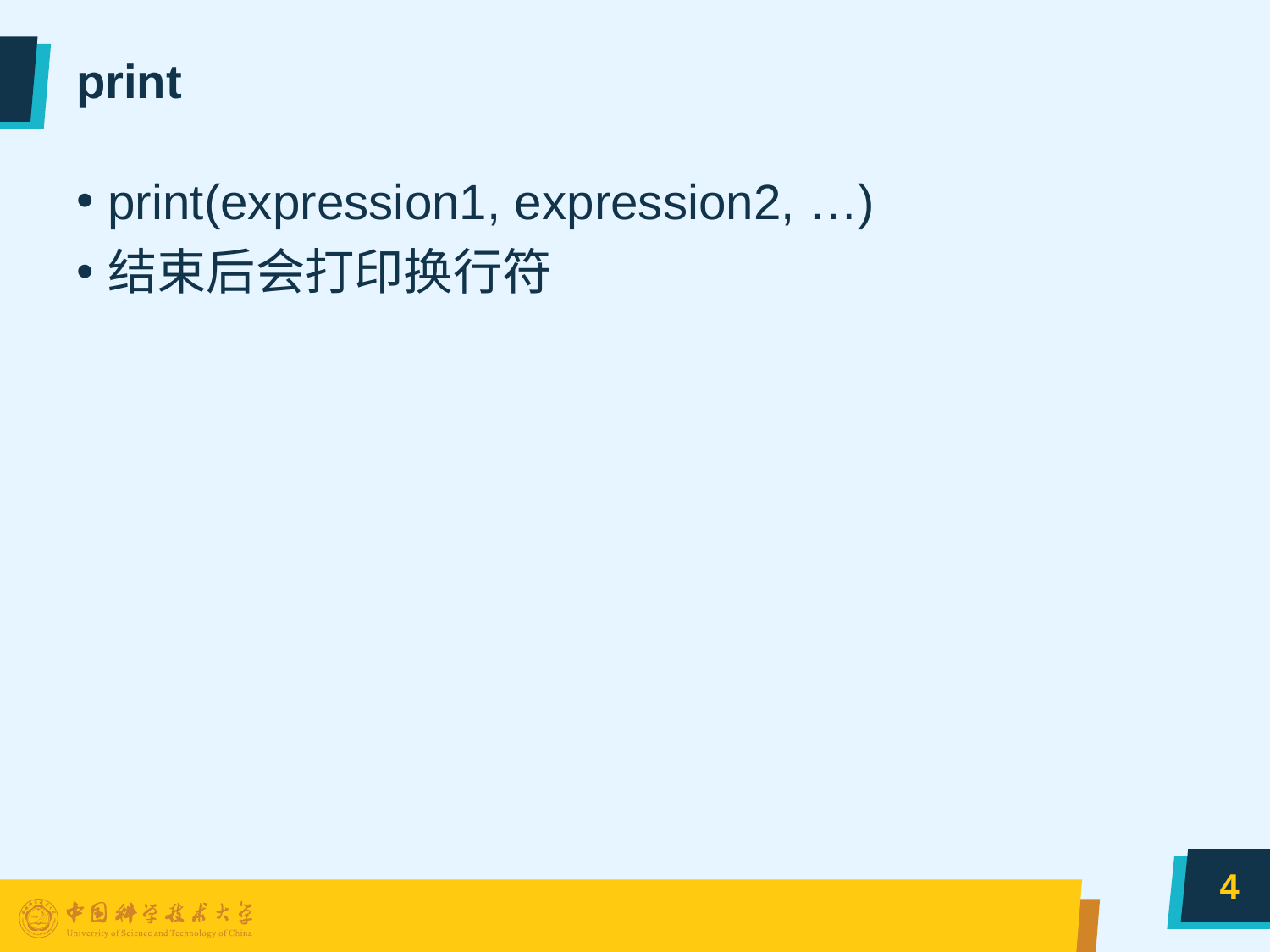

# print
print(expression1, expression2, …)
结束后会打印换行符
4